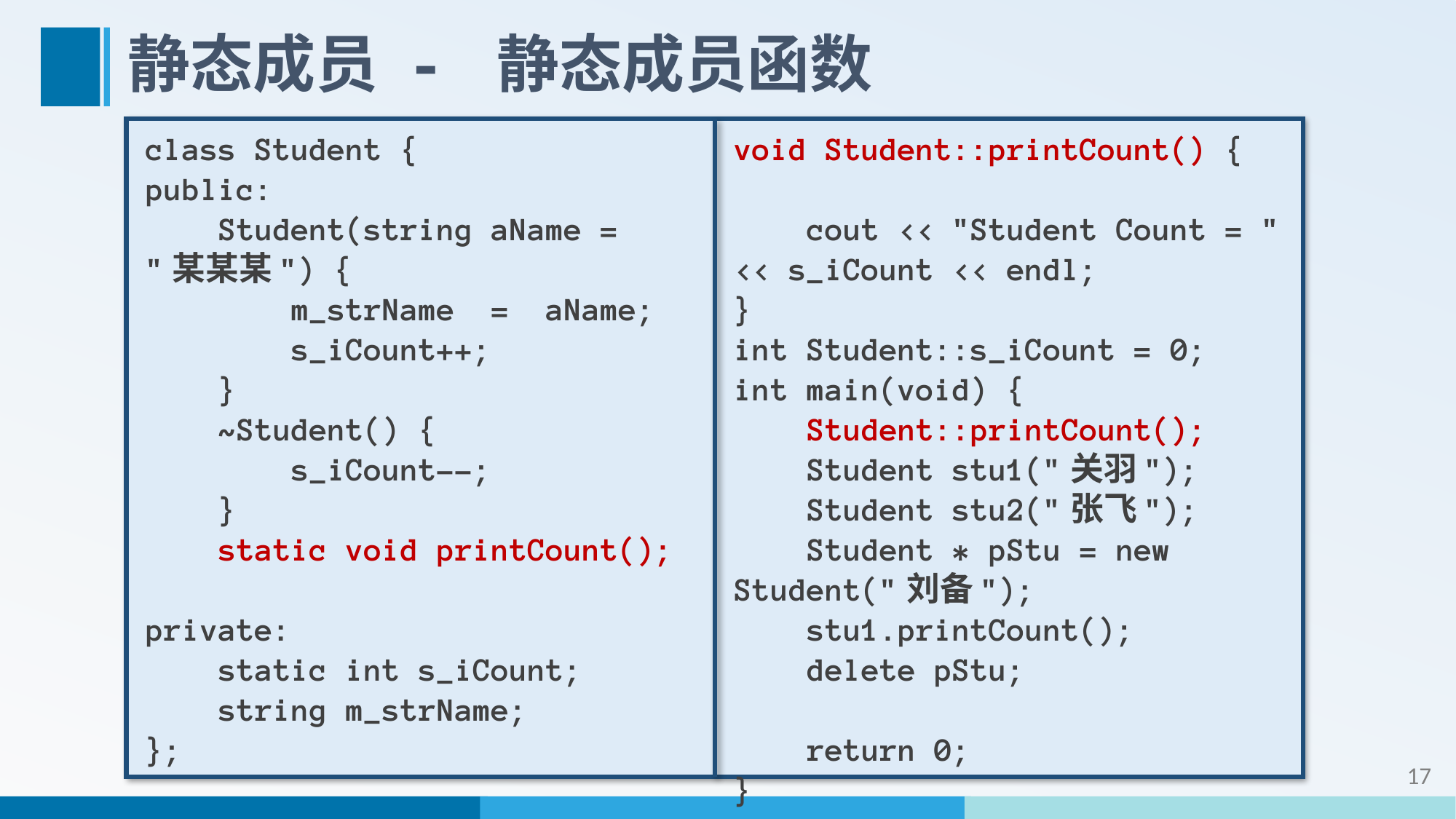

# 静态成员 - 静态成员函数

class Student {
public:
    Student(string aName = "某某某") {
        m_strName  =  aName;
        s_iCount++;
    }
    ~Student() {
        s_iCount--;
    }
    static void printCount();

private:
    static int s_iCount;
    string m_strName;
};
void Student::printCount() {
    cout << "Student Count = " << s_iCount << endl;
}
int Student::s_iCount = 0;
int main(void) {
    Student::printCount();
    Student stu1("关羽");
    Student stu2("张飞");
    Student * pStu = new Student("刘备");
    stu1.printCount();
    delete pStu;

    return 0;
}